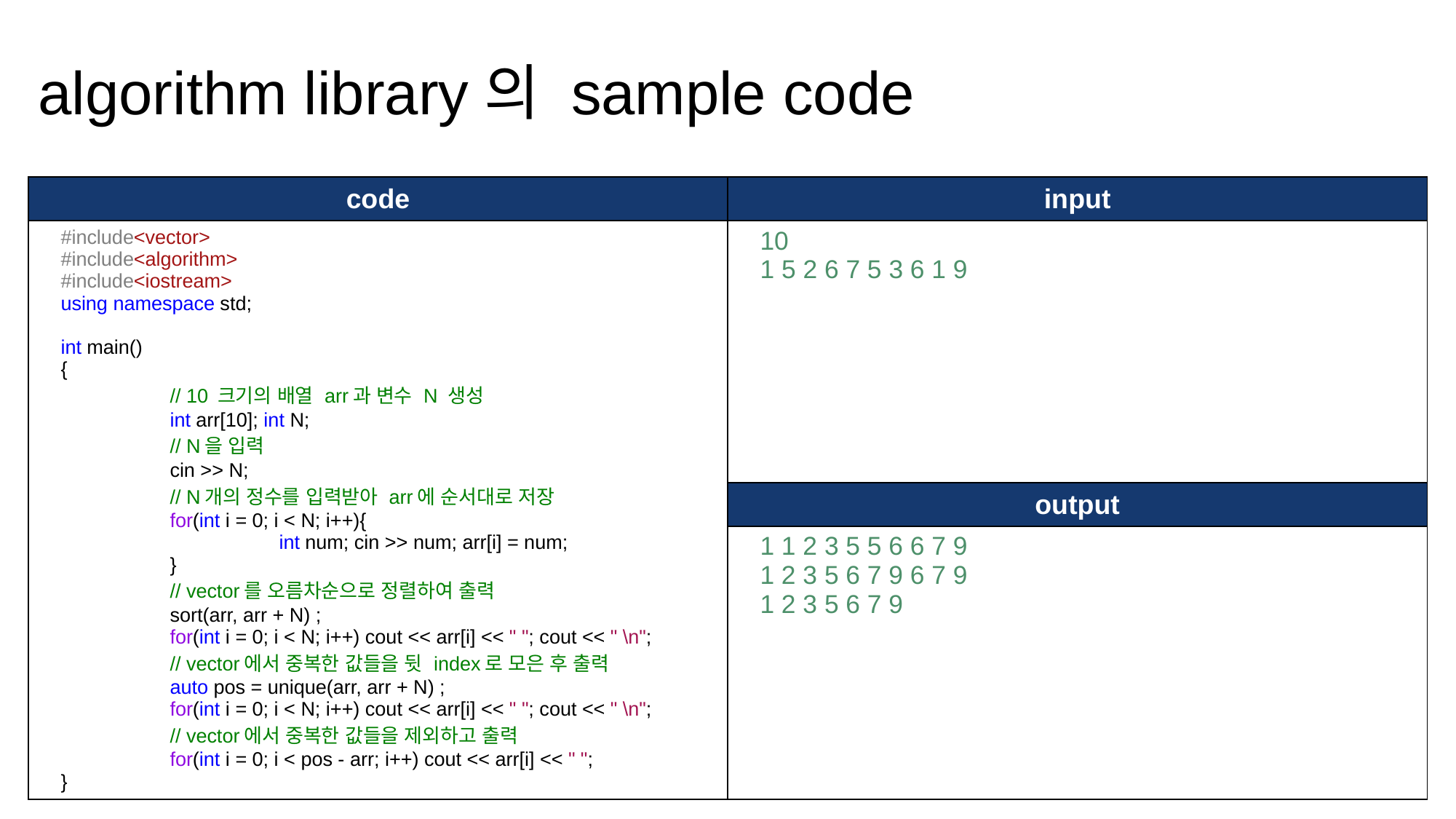

algorithm library의 sample code
| code | input |
| --- | --- |
| #include<vector> #include<algorithm> #include<iostream> using namespace std; int main() { // 10 크기의 배열 arr과 변수 N 생성 int arr[10]; int N; // N을 입력 cin >> N; // N개의 정수를 입력받아 arr에 순서대로 저장 for(int i = 0; i < N; i++){ int num; cin >> num; arr[i] = num; } // vector를 오름차순으로 정렬하여 출력 sort(arr, arr + N) ; for(int i = 0; i < N; i++) cout << arr[i] << " "; cout << " \n"; // vector에서 중복한 값들을 뒷 index로 모은 후 출력 auto pos = unique(arr, arr + N) ; for(int i = 0; i < N; i++) cout << arr[i] << " "; cout << " \n"; // vector에서 중복한 값들을 제외하고 출력 for(int i = 0; i < pos - arr; i++) cout << arr[i] << " "; } | 10 1 5 2 6 7 5 3 6 1 9 |
|  | output |
|  | 1 1 2 3 5 5 6 6 7 9 1 2 3 5 6 7 9 6 7 9 1 2 3 5 6 7 9 |